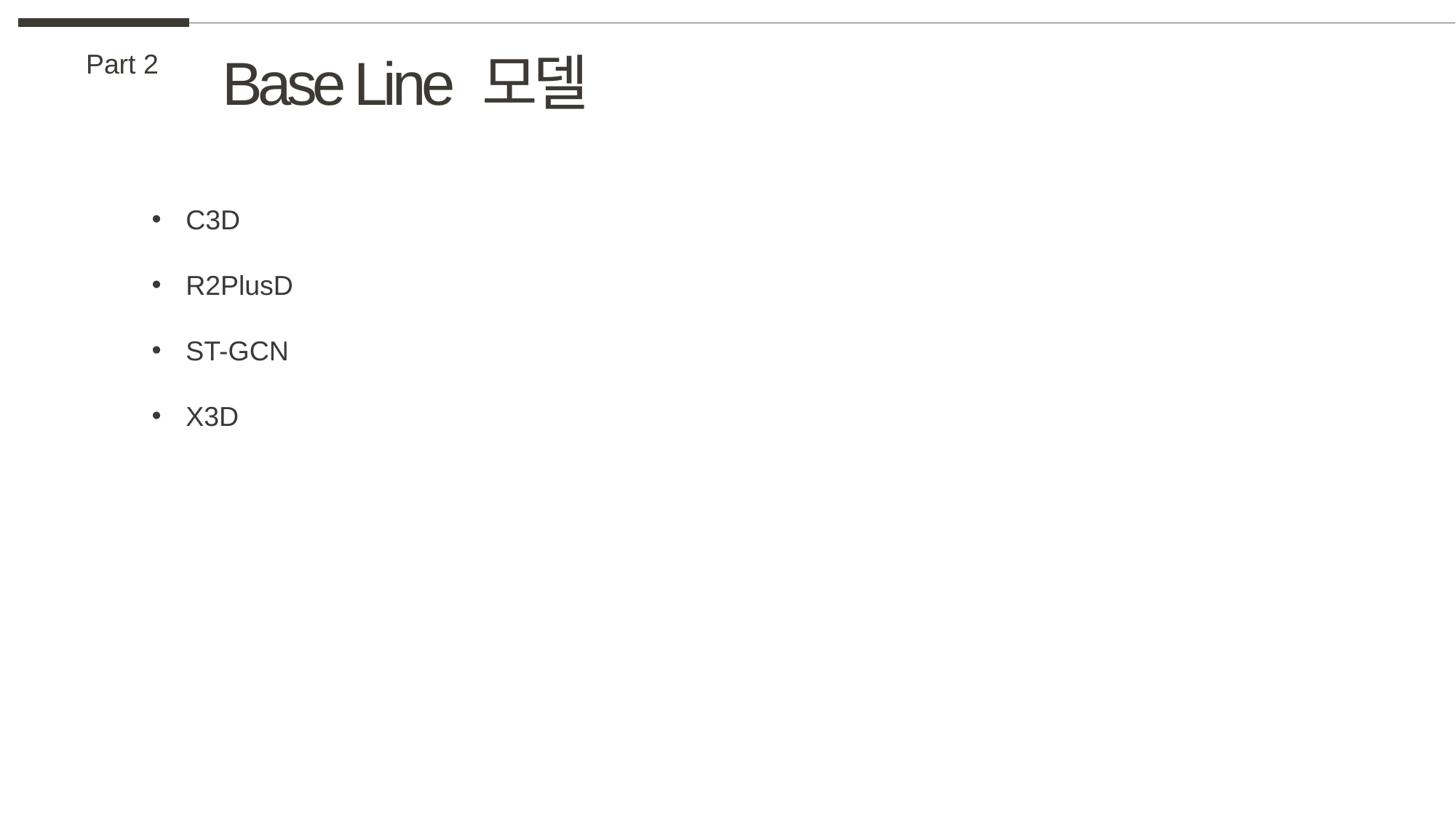

Base Line 모델
Part 2
C3D

R2PlusD

ST-GCN

X3D